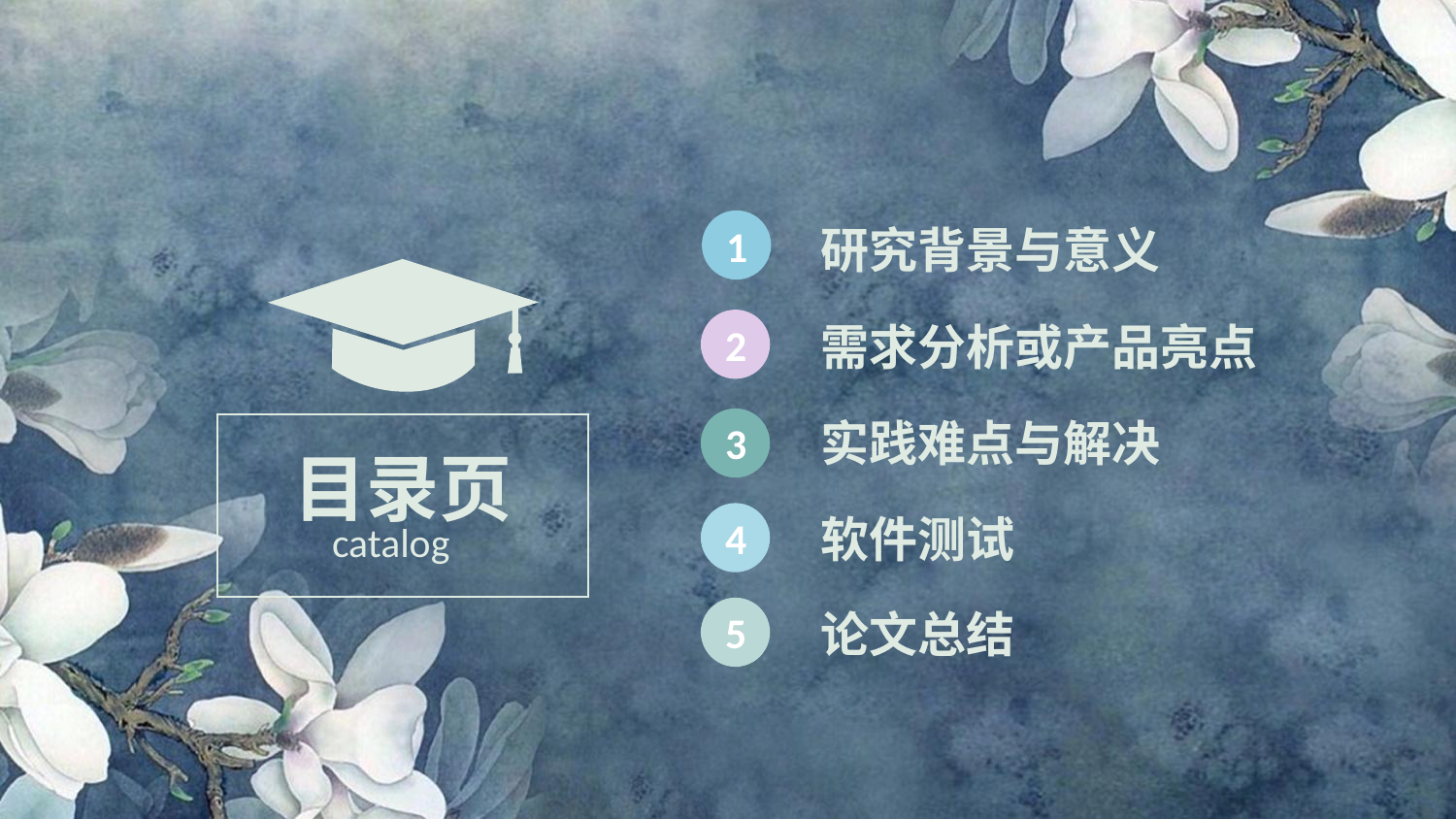

1
研究背景与意义

需求分析或产品亮点
2
实践难点与解决
3

目录页
软件测试
4
catalog
论文总结
5